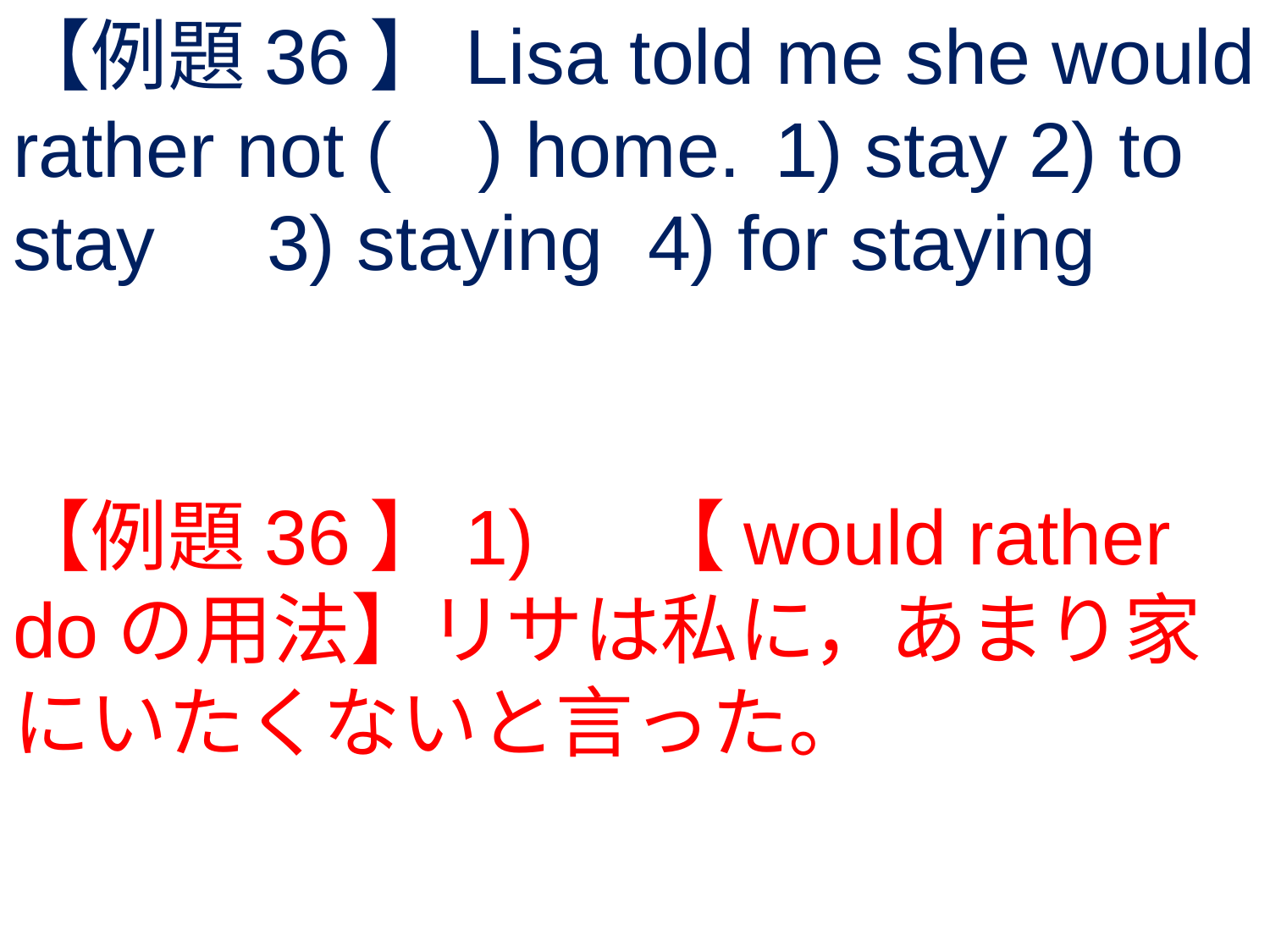

# 【例題36】Lisa told me she would rather not (    ) home.	1) stay	2) to stay	3) staying	4) for staying
【例題36】1) 	【would rather doの用法】リサは私に，あまり家にいたくないと言った。